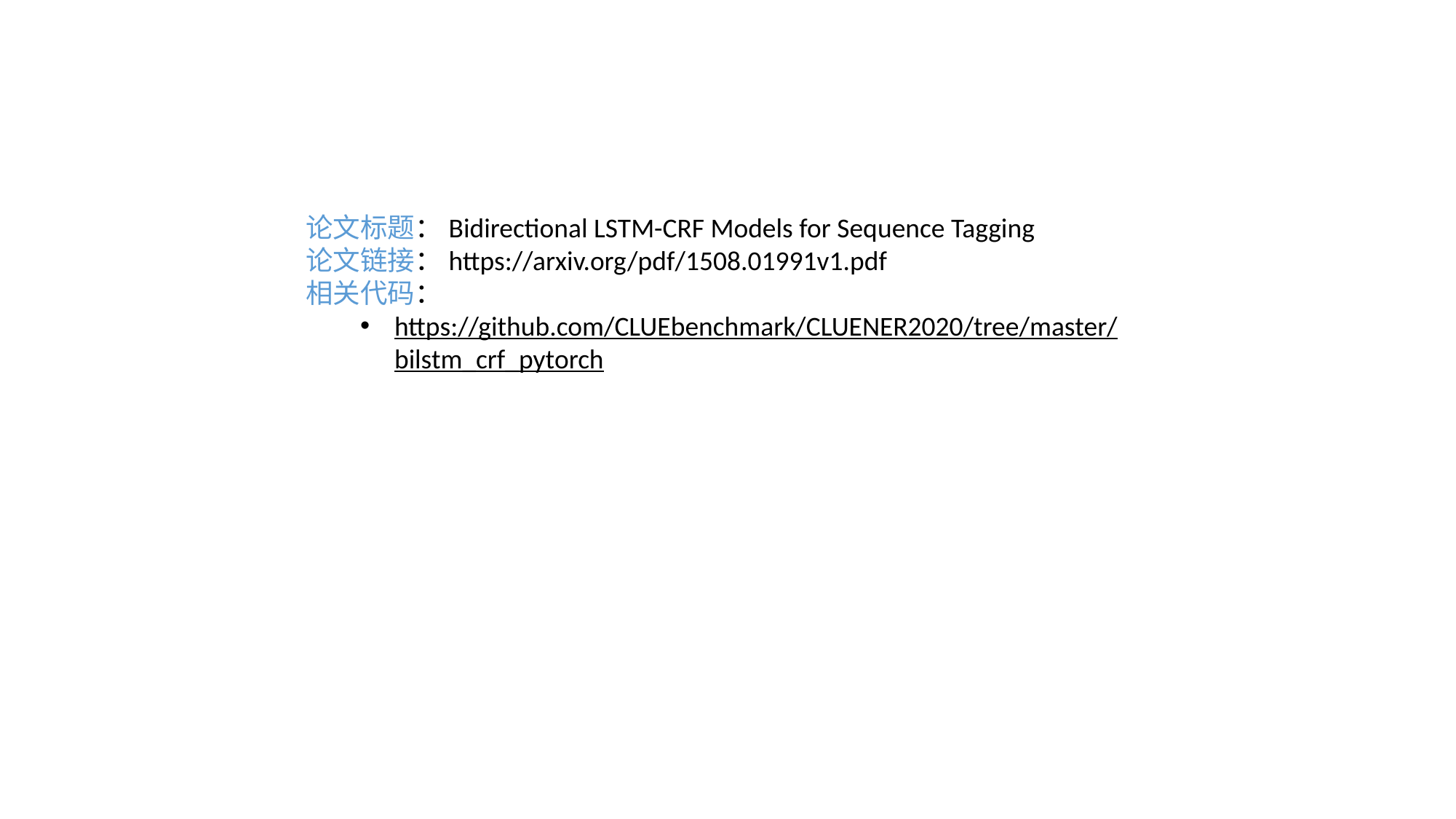

论文标题：Bidirectional LSTM-CRF Models for Sequence Tagging
论文链接：https://arxiv.org/pdf/1508.01991v1.pdf
相关代码：
https://github.com/CLUEbenchmark/CLUENER2020/tree/master/bilstm_crf_pytorch